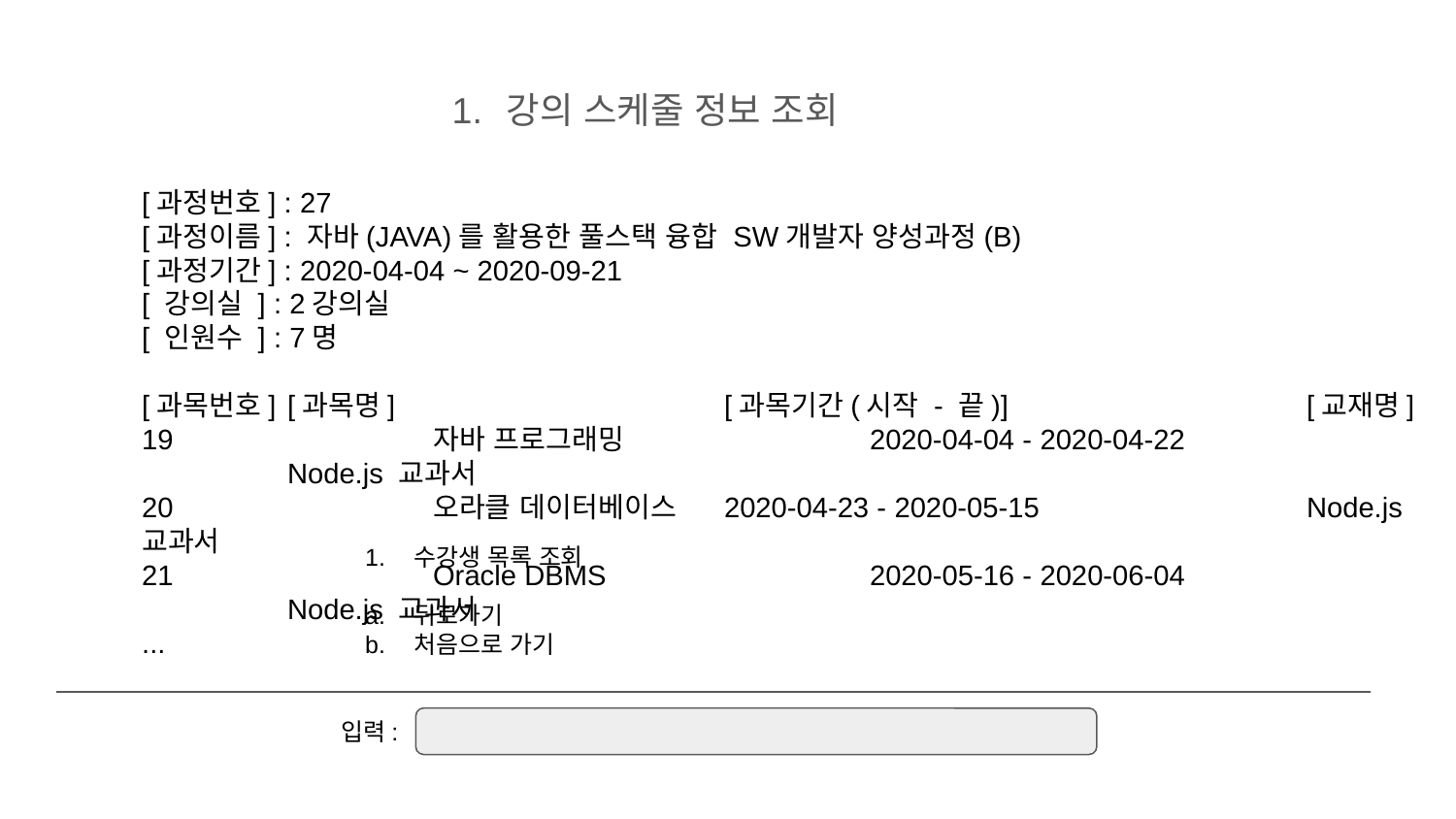

# 강의 스케줄 정보 조회
[과정번호] : 27
[과정이름] : 자바(JAVA)를 활용한 풀스택 융합 SW개발자 양성과정(B)
[과정기간] : 2020-04-04 ~ 2020-09-21
[ 강의실 ] : 2강의실
[ 인원수 ] : 7명

[과목번호]	[과목명]			[과목기간(시작 - 끝)]			[교재명]
19		자바 프로그래밍		2020-04-04 - 2020-04-22		Node.js 교과서
20		오라클 데이터베이스	2020-04-23 - 2020-05-15		Node.js 교과서
21		Oracle DBMS		2020-05-16 - 2020-06-04		Node.js 교과서
...

수강생 목록 조회

뒤로가기
처음으로 가기

입력: